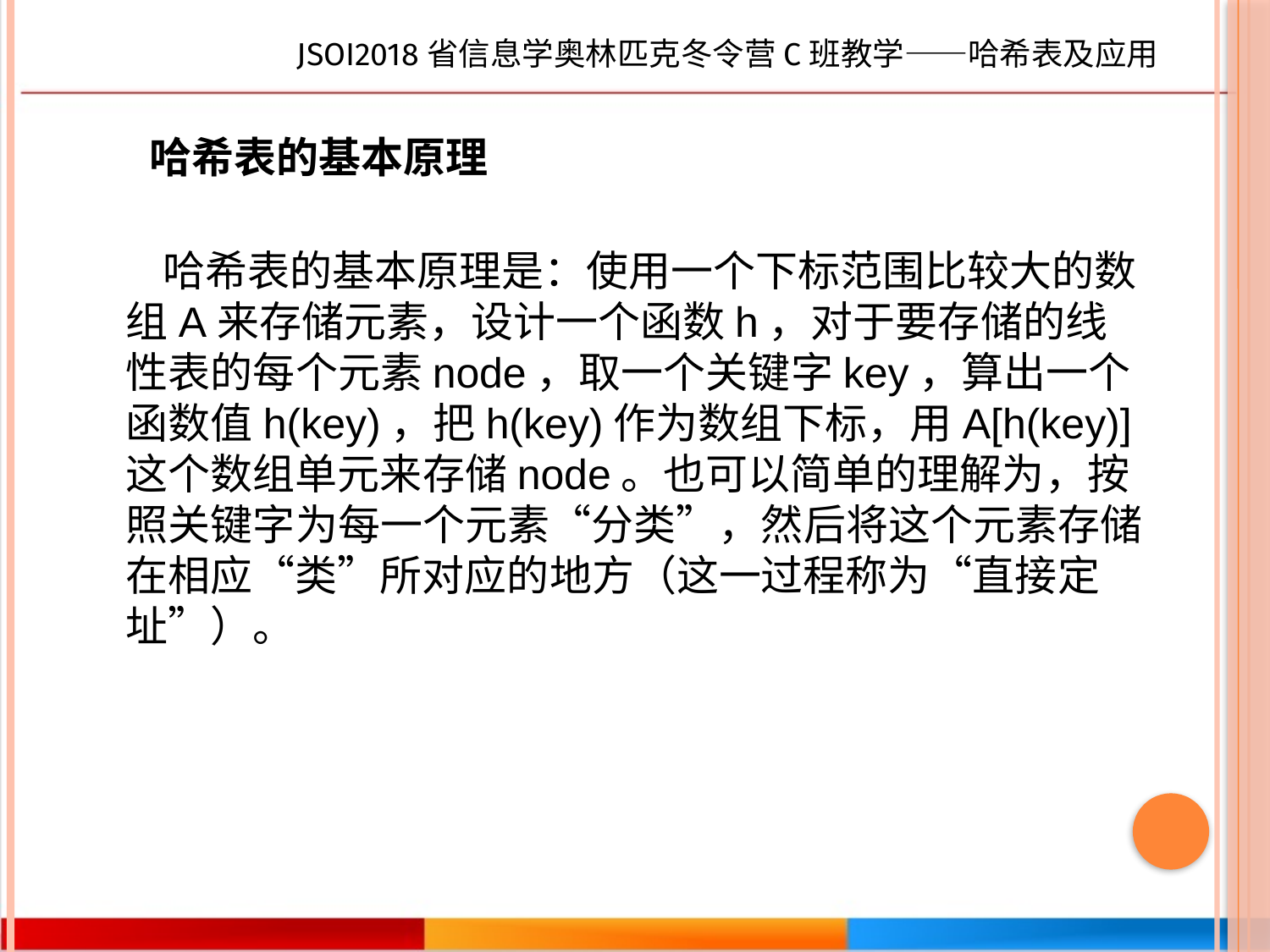

JSOI2018省信息学奥林匹克冬令营C班教学——哈希表及应用
哈希表的基本原理
哈希表的基本原理是：使用一个下标范围比较大的数组A来存储元素，设计一个函数h，对于要存储的线性表的每个元素node，取一个关键字key，算出一个函数值h(key)，把h(key)作为数组下标，用A[h(key)]这个数组单元来存储node。也可以简单的理解为，按照关键字为每一个元素“分类”，然后将这个元素存储在相应“类”所对应的地方（这一过程称为“直接定址”）。